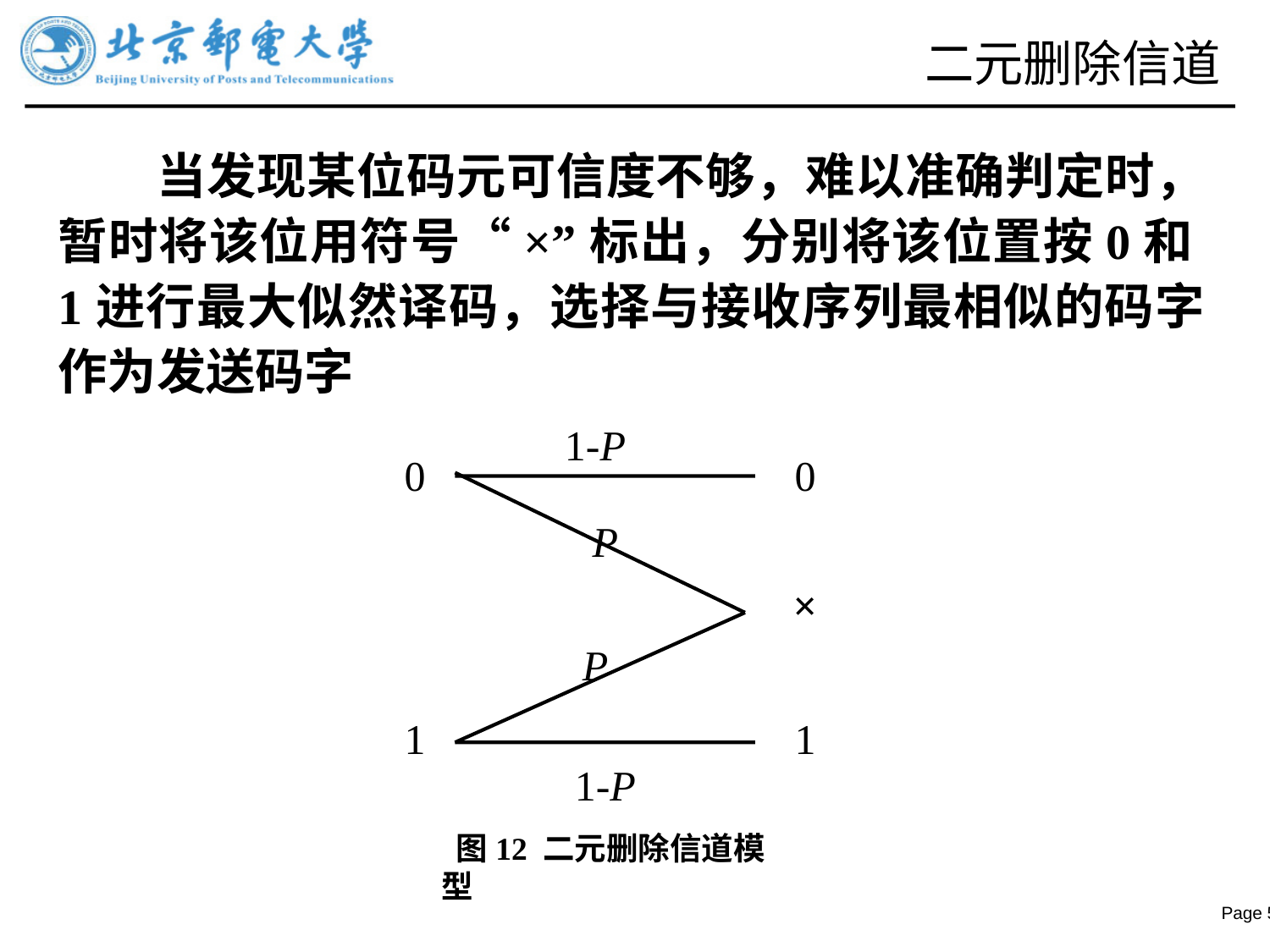

# 二元删除信道
当发现某位码元可信度不够，难以准确判定时，暂时将该位用符号“×”标出，分别将该位置按0和1进行最大似然译码，选择与接收序列最相似的码字作为发送码字

1-P
0
0

P
×

P
1
1

1-P
 图12 二元删除信道模型